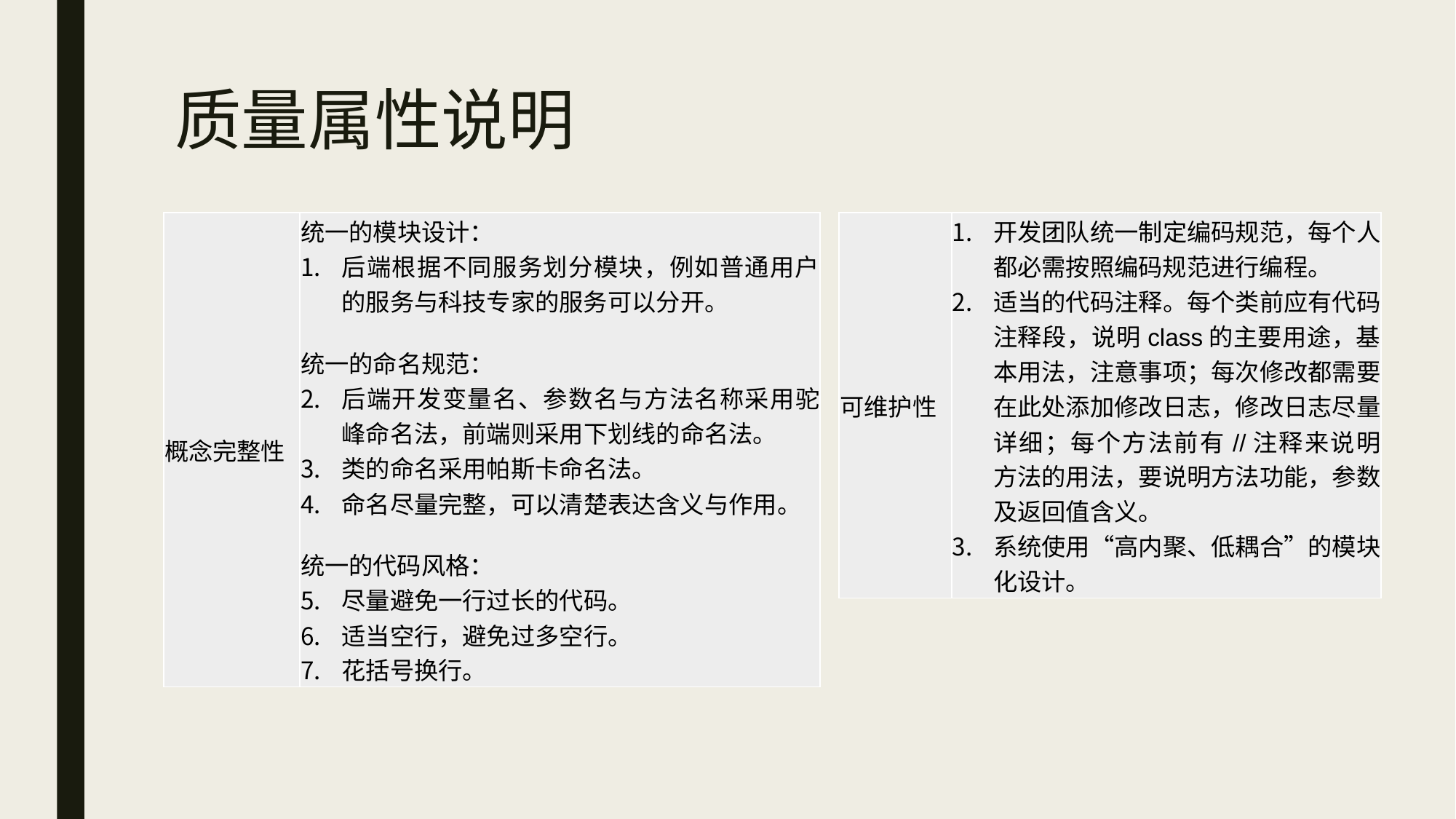

# 质量属性说明
| 概念完整性 | 统一的模块设计： 后端根据不同服务划分模块，例如普通用户的服务与科技专家的服务可以分开。   统一的命名规范： 后端开发变量名、参数名与方法名称采用驼峰命名法，前端则采用下划线的命名法。 类的命名采用帕斯卡命名法。 命名尽量完整，可以清楚表达含义与作用。   统一的代码风格： 尽量避免一行过长的代码。 适当空行，避免过多空行。 花括号换行。 |
| --- | --- |
| 可维护性 | 开发团队统一制定编码规范，每个人都必需按照编码规范进行编程。 适当的代码注释。每个类前应有代码注释段，说明class的主要用途，基本用法，注意事项；每次修改都需要在此处添加修改日志，修改日志尽量详细；每个方法前有//注释来说明方法的用法，要说明方法功能，参数及返回值含义。 系统使用“高内聚、低耦合”的模块化设计。 |
| --- | --- |